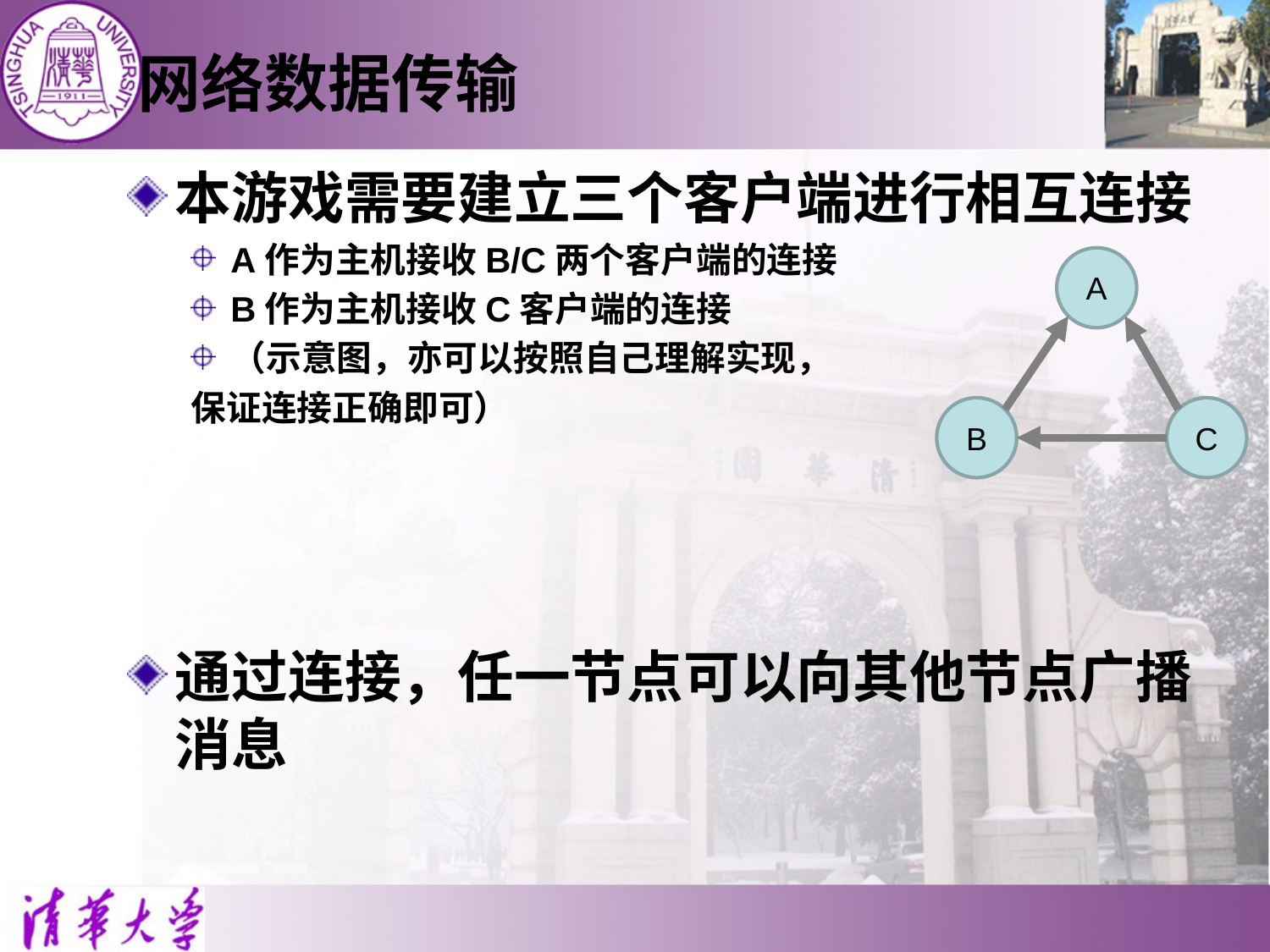

# 网络数据传输
本游戏需要建立三个客户端进行相互连接
A作为主机接收B/C两个客户端的连接
B作为主机接收C客户端的连接
（示意图，亦可以按照自己理解实现，
保证连接正确即可）

通过连接，任一节点可以向其他节点广播消息

A
B
C